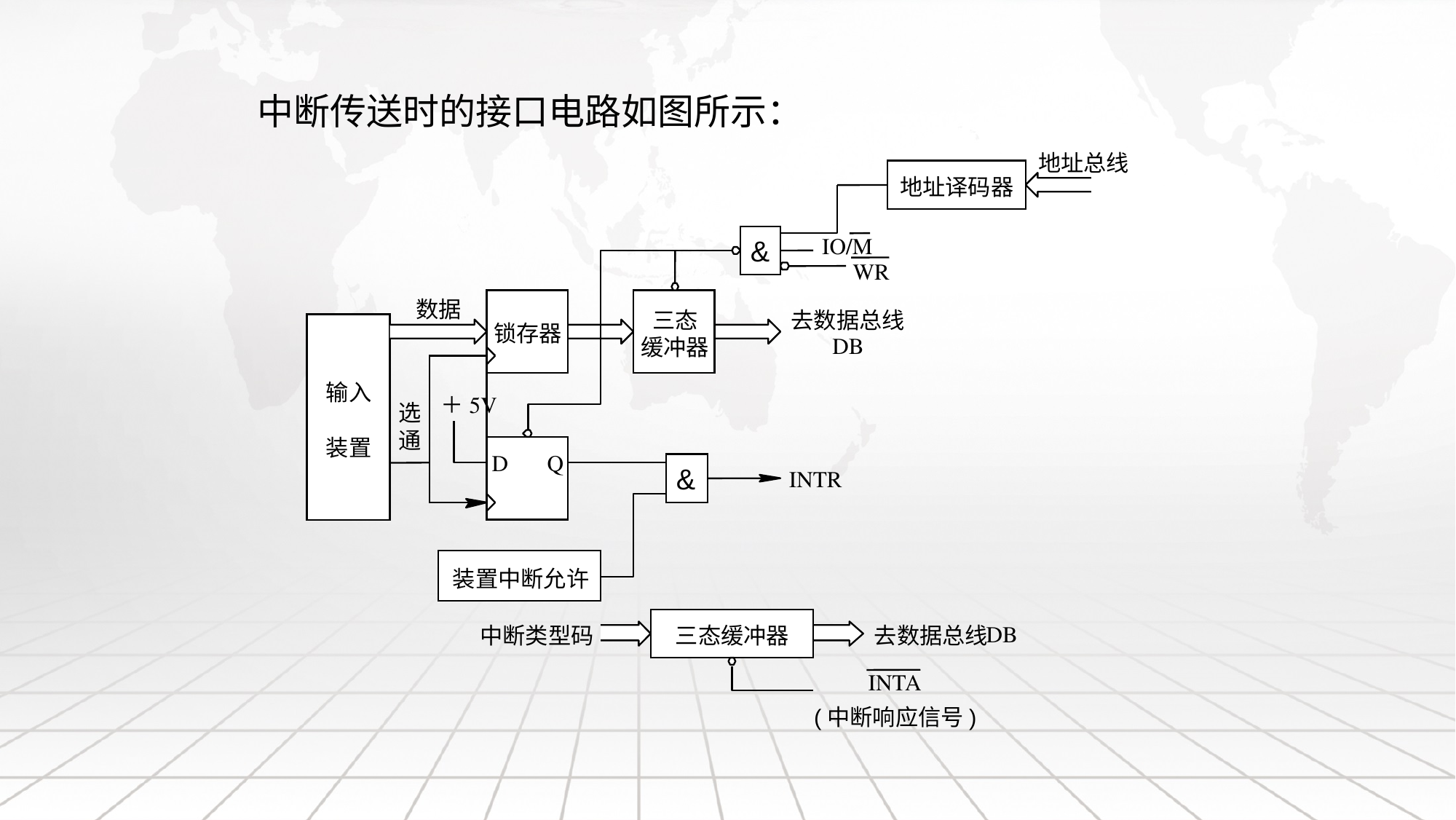

中断传送时的接口电路如图所示：

地址总线

地址译码器

IO/M

&

WR

数据
三态
去数据总线

锁存器

DB
缓冲器

输入
＋5V
选

通

装置

D
Q

&

INTR

装置中断允许

DB
中断类型码

三态缓冲器

去数据总线

INTA

(中断响应信号)